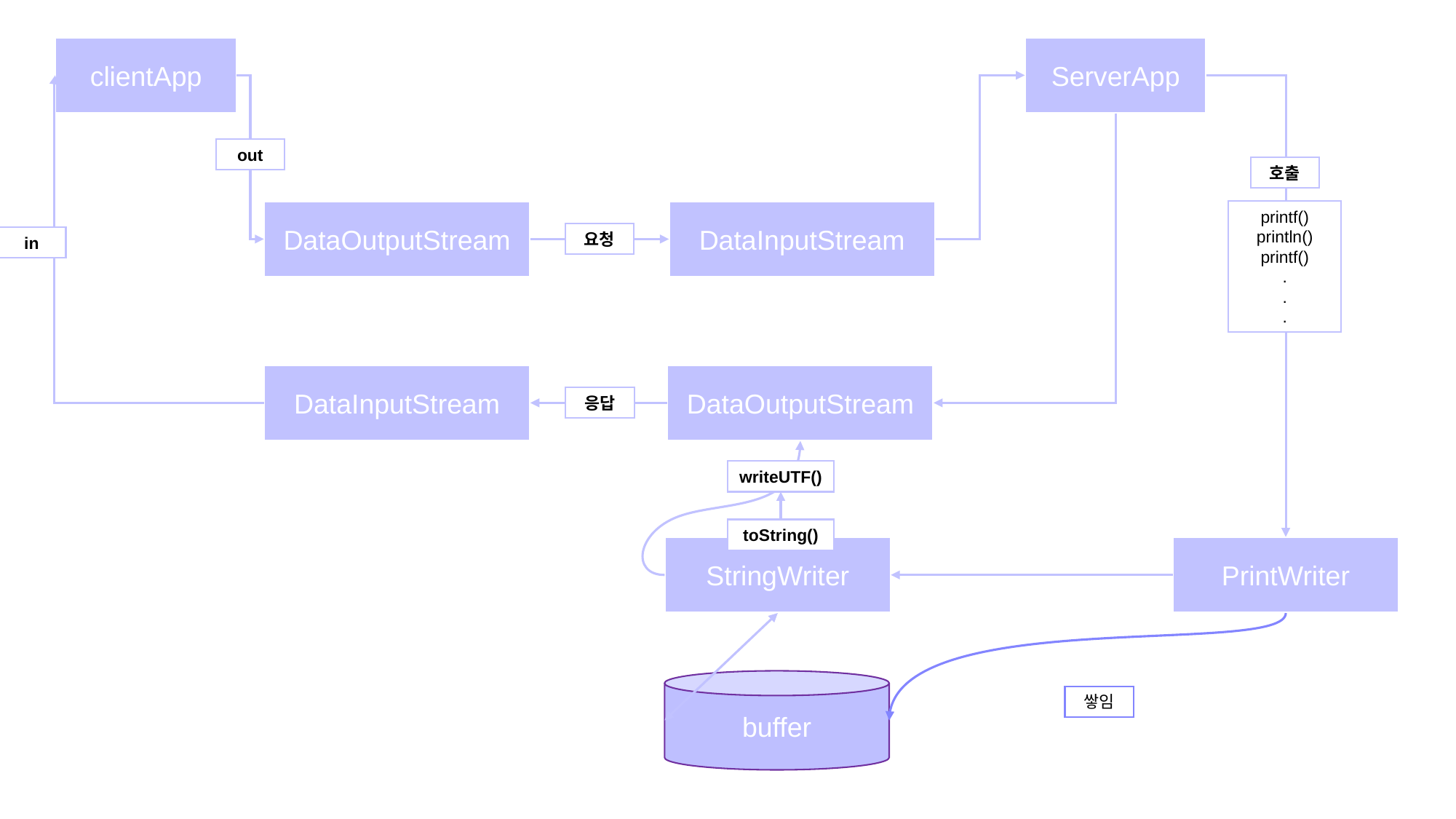

ServerApp
clientApp
out
호출
printf()
println()
printf()
.
.
.
DataOutputStream
DataInputStream
요청
in
DataInputStream
DataOutputStream
응답
writeUTF()
toString()
StringWriter
PrintWriter
buffer
쌓임